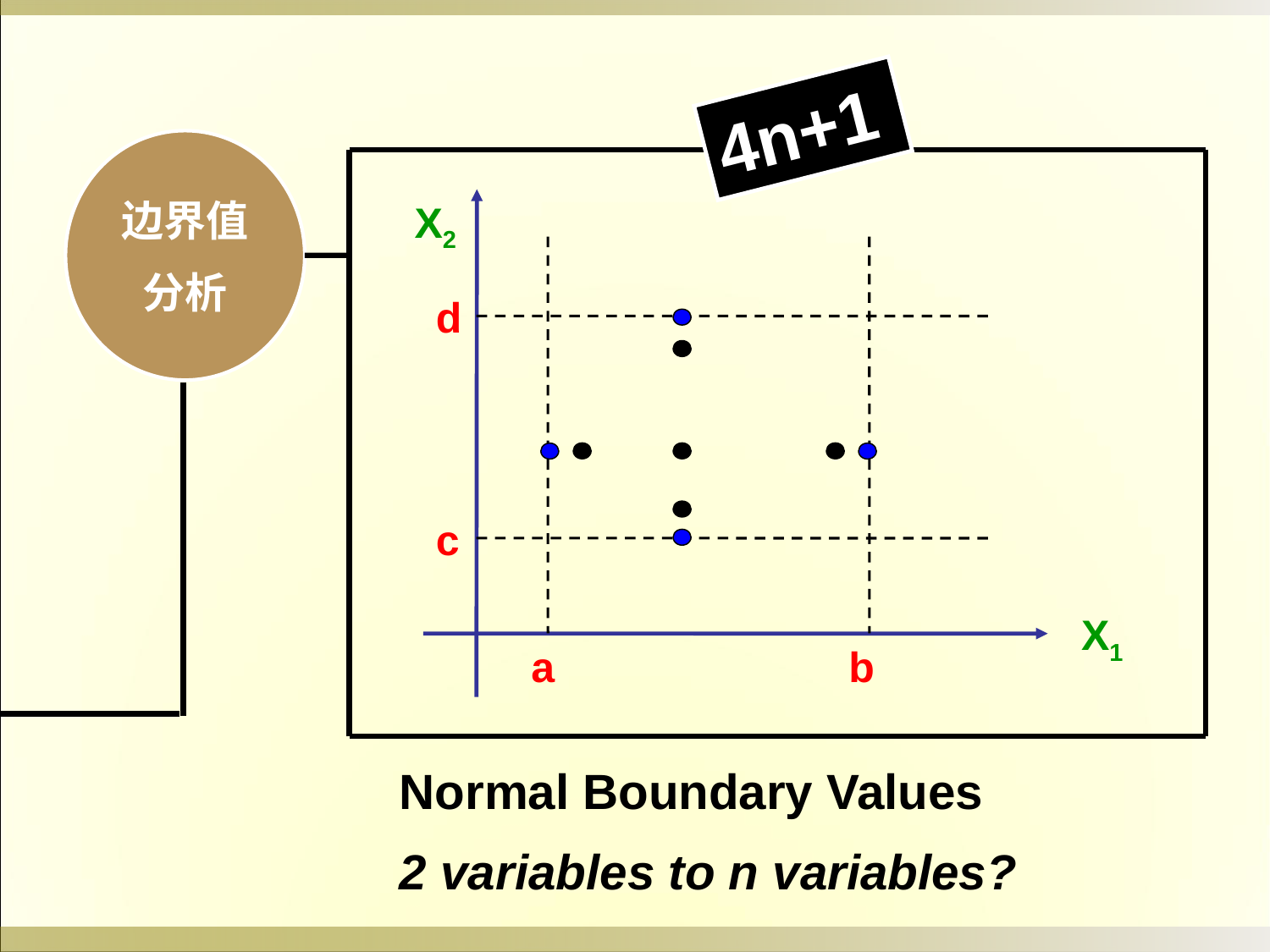

4n+1
边界值
分析
X2

d

c

X1

a
b
Normal Boundary Values
2 variables to n variables?